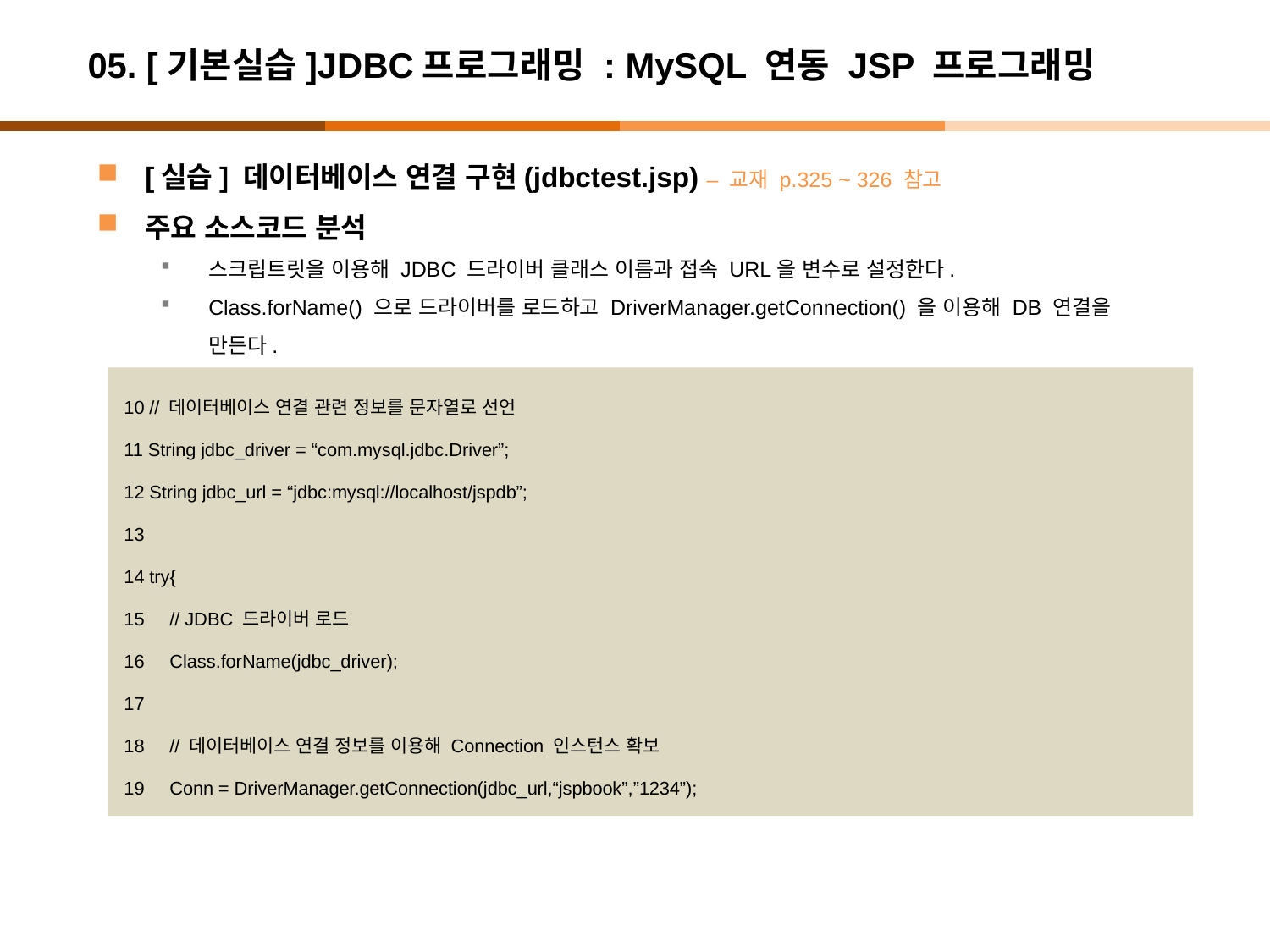

# 05. [기본실습]JDBC프로그래밍 : MySQL 연동 JSP 프로그래밍
[실습] 데이터베이스 연결 구현(jdbctest.jsp) – 교재 p.325 ~ 326 참고
주요 소스코드 분석
스크립트릿을 이용해 JDBC 드라이버 클래스 이름과 접속 URL을 변수로 설정한다.
Class.forName() 으로 드라이버를 로드하고 DriverManager.getConnection() 을 이용해 DB 연결을 만든다.

10 // 데이터베이스 연결 관련 정보를 문자열로 선언
11 String jdbc_driver = “com.mysql.jdbc.Driver”;
12 String jdbc_url = “jdbc:mysql://localhost/jspdb”;
13
14 try{
15     // JDBC 드라이버 로드
16     Class.forName(jdbc_driver);
17
18     // 데이터베이스 연결 정보를 이용해 Connection 인스턴스 확보
19     Conn = DriverManager.getConnection(jdbc_url,“jspbook”,”1234”);